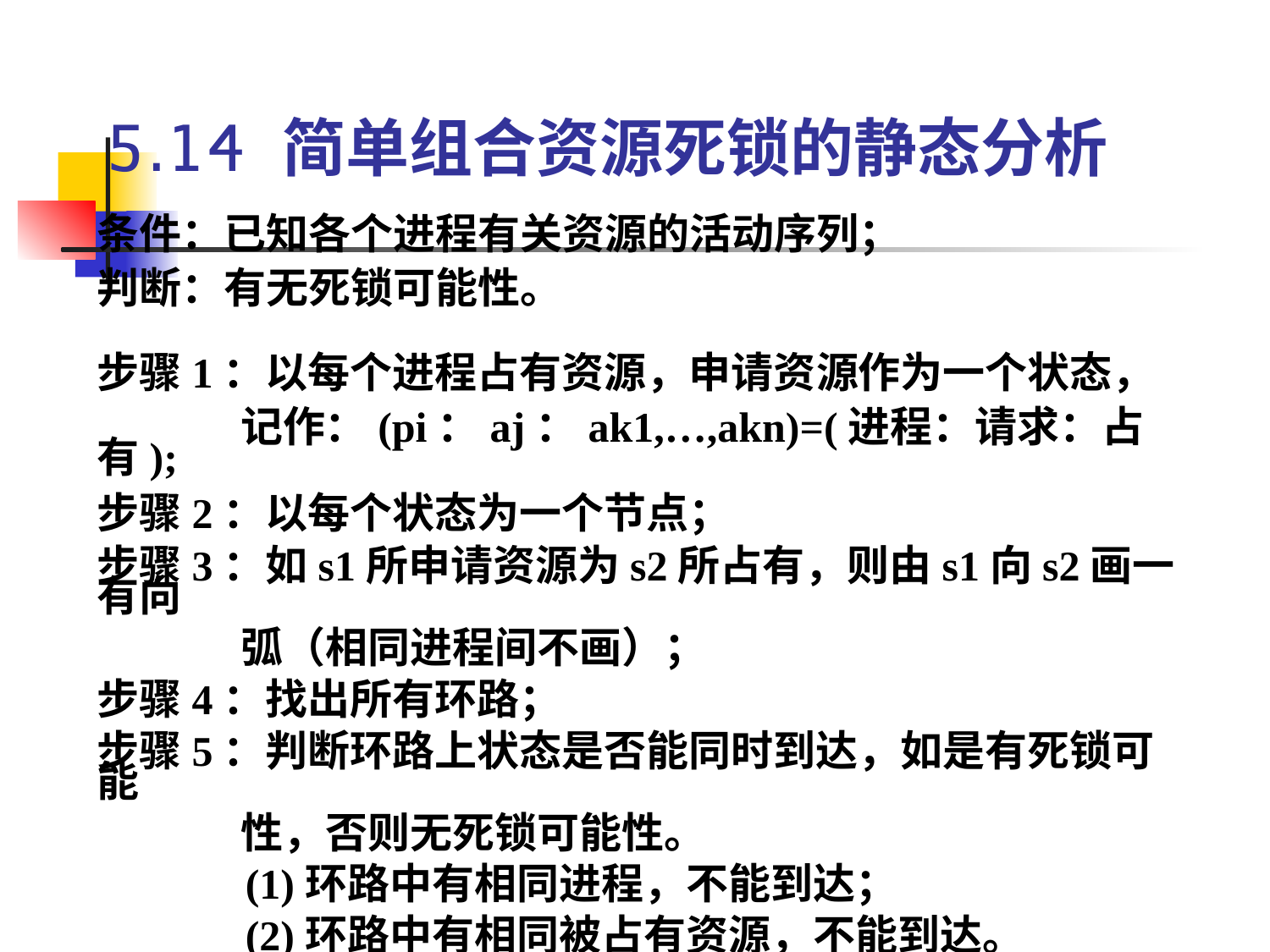

# 5.14 简单组合资源死锁的静态分析
条件：已知各个进程有关资源的活动序列；
判断：有无死锁可能性。
步骤1：以每个进程占有资源，申请资源作为一个状态，
              记作：(pi：aj：ak1,…,akn)=(进程：请求：占有);
步骤2：以每个状态为一个节点；
步骤3：如s1所申请资源为s2所占有，则由s1向s2画一有向
              弧（相同进程间不画）；
步骤4：找出所有环路；
步骤5：判断环路上状态是否能同时到达，如是有死锁可能
              性，否则无死锁可能性。
              (1)环路中有相同进程，不能到达；
              (2)环路中有相同被占有资源，不能到达。